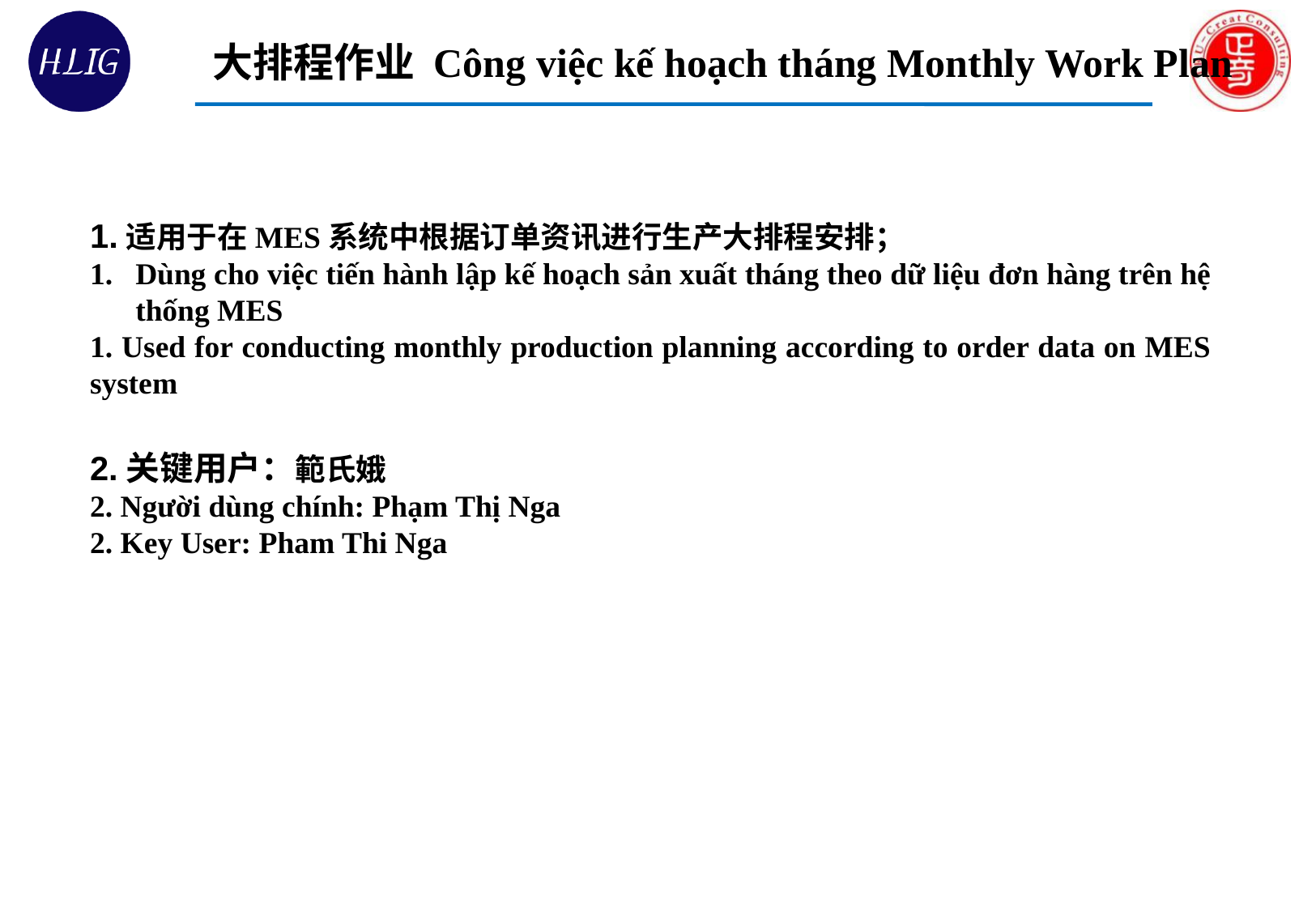

大排程作业 Công việc kế hoạch tháng Monthly Work Plan
1.适用于在MES系统中根据订单资讯进行生产大排程安排；
Dùng cho việc tiến hành lập kế hoạch sản xuất tháng theo dữ liệu đơn hàng trên hệ thống MES
1. Used for conducting monthly production planning according to order data on MES system
2.关键用户：範氏娥
2. Người dùng chính: Phạm Thị Nga
2. Key User: Pham Thi Nga